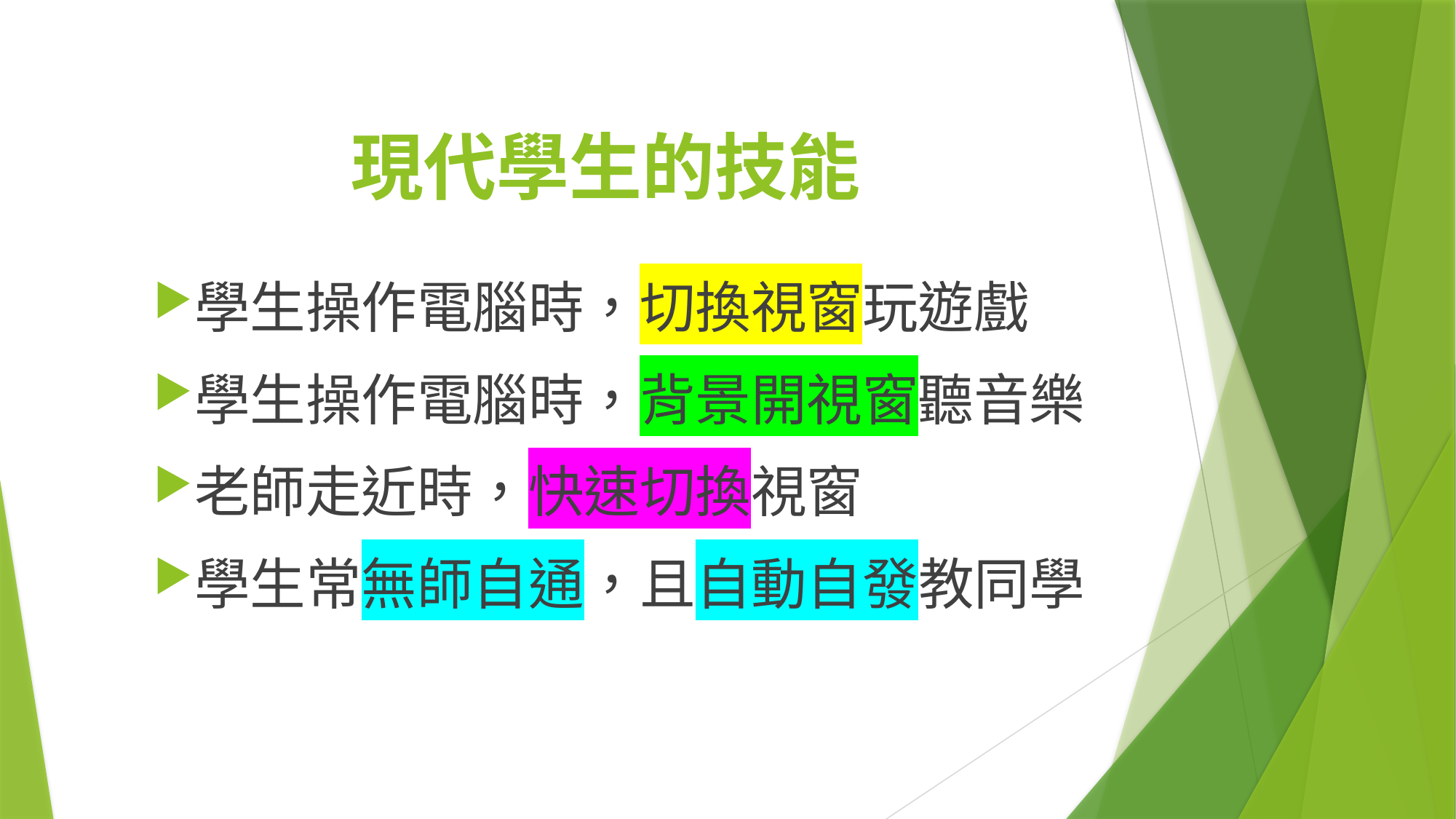

# 現代學生的技能
學生操作電腦時，切換視窗玩遊戲
學生操作電腦時，背景開視窗聽音樂
老師走近時，快速切換視窗
學生常無師自通，且自動自發教同學